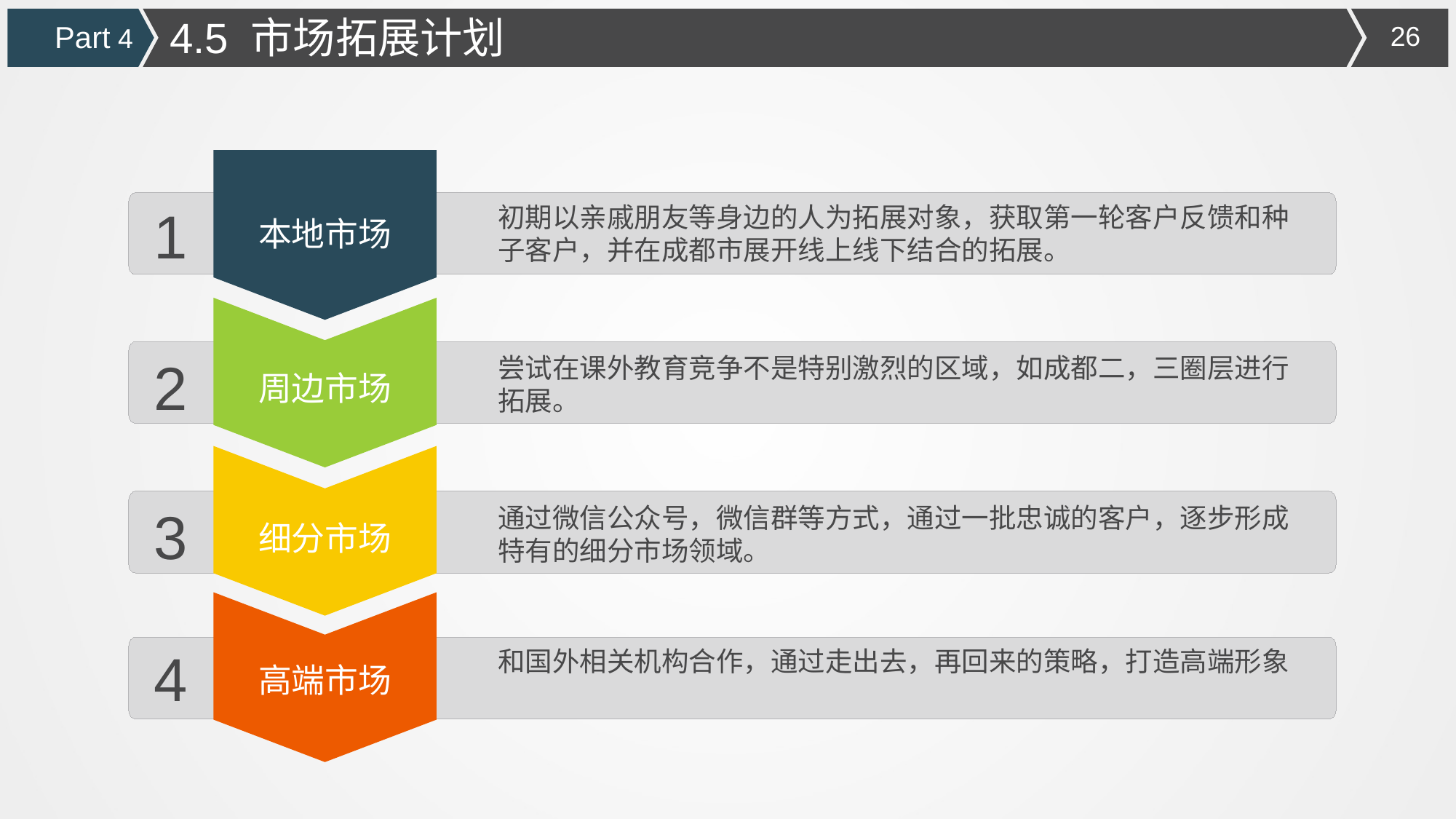

4.5 市场拓展计划
Part 4

1
初期以亲戚朋友等身边的人为拓展对象，获取第一轮客户反馈和种子客户，并在成都市展开线上线下结合的拓展。
本地市场

2
尝试在课外教育竞争不是特别激烈的区域，如成都二，三圈层进行拓展。
周边市场

3
通过微信公众号，微信群等方式，通过一批忠诚的客户，逐步形成特有的细分市场领域。
细分市场

4

和国外相关机构合作，通过走出去，再回来的策略，打造高端形象
高端市场